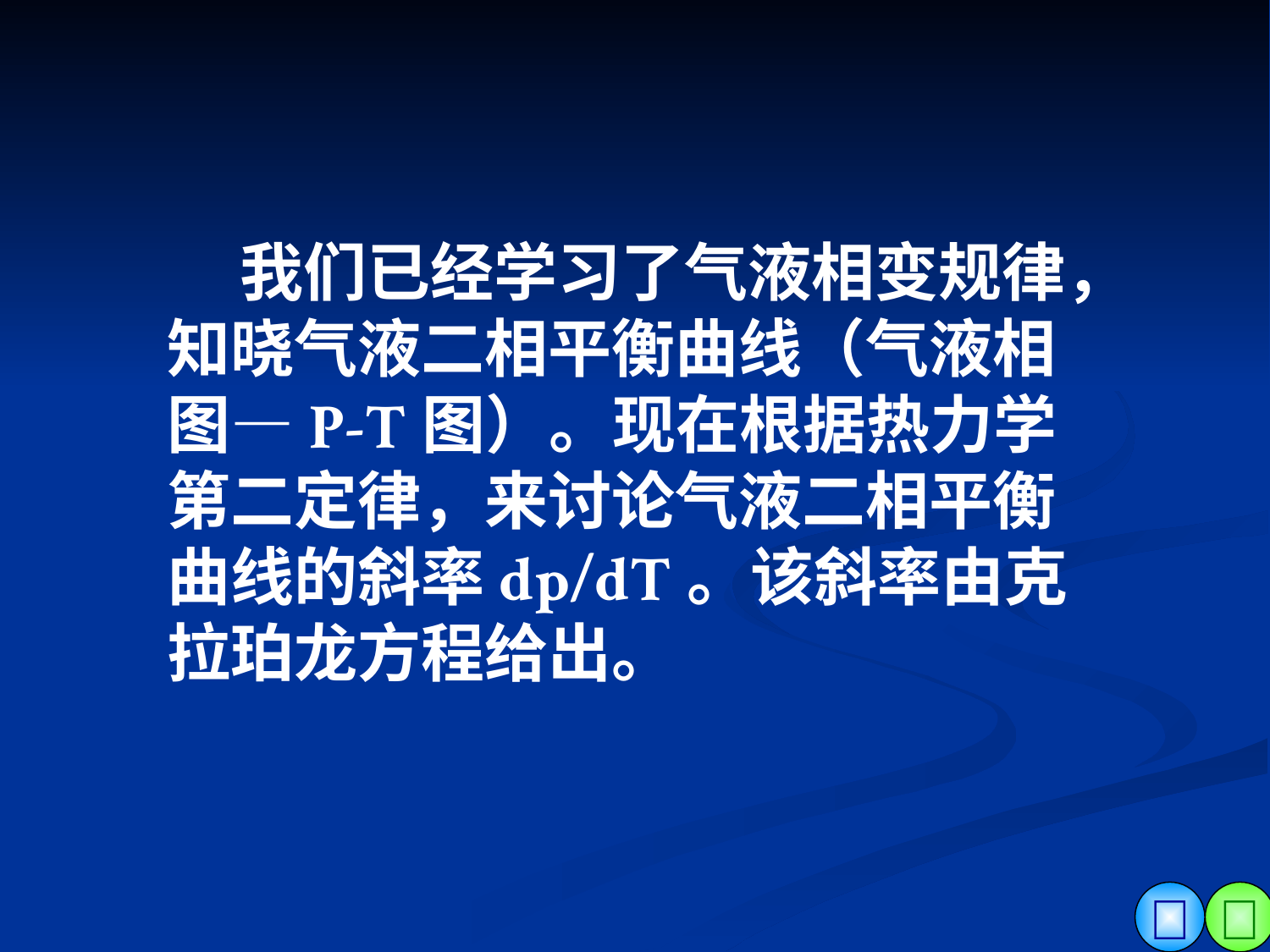

我们已经学习了气液相变规律，知晓气液二相平衡曲线（气液相图—P-T图）。现在根据热力学第二定律，来讨论气液二相平衡曲线的斜率dp/dT。该斜率由克拉珀龙方程给出。